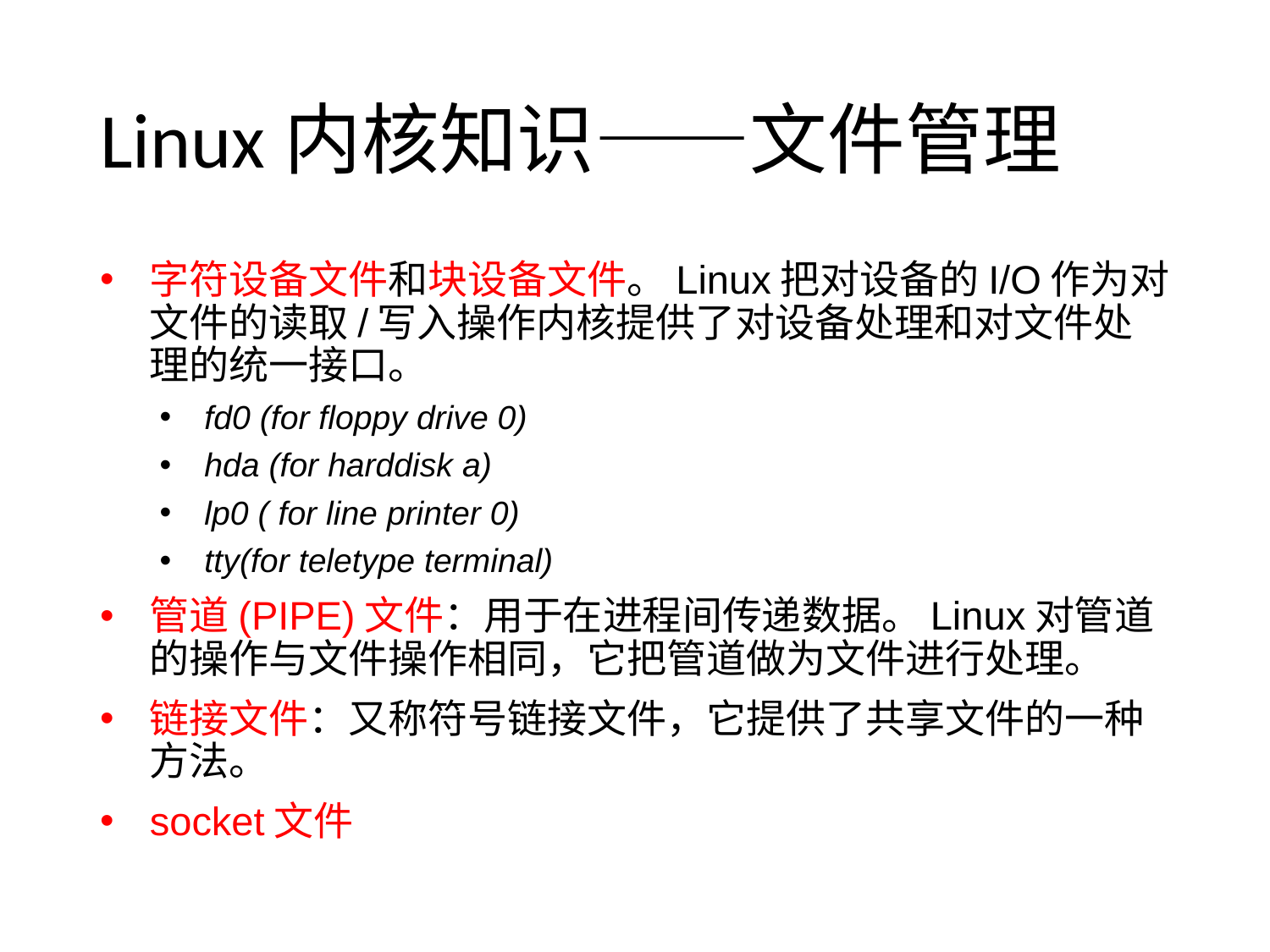

# Linux内核知识——文件管理
字符设备文件和块设备文件。Linux把对设备的I/O作为对文件的读取/写入操作内核提供了对设备处理和对文件处理的统一接口。
fd0 (for floppy drive 0)
hda (for harddisk a)
lp0 ( for line printer 0)
tty(for teletype terminal)
管道(PIPE)文件：用于在进程间传递数据。Linux对管道的操作与文件操作相同，它把管道做为文件进行处理。
链接文件：又称符号链接文件，它提供了共享文件的一种方法。
socket文件